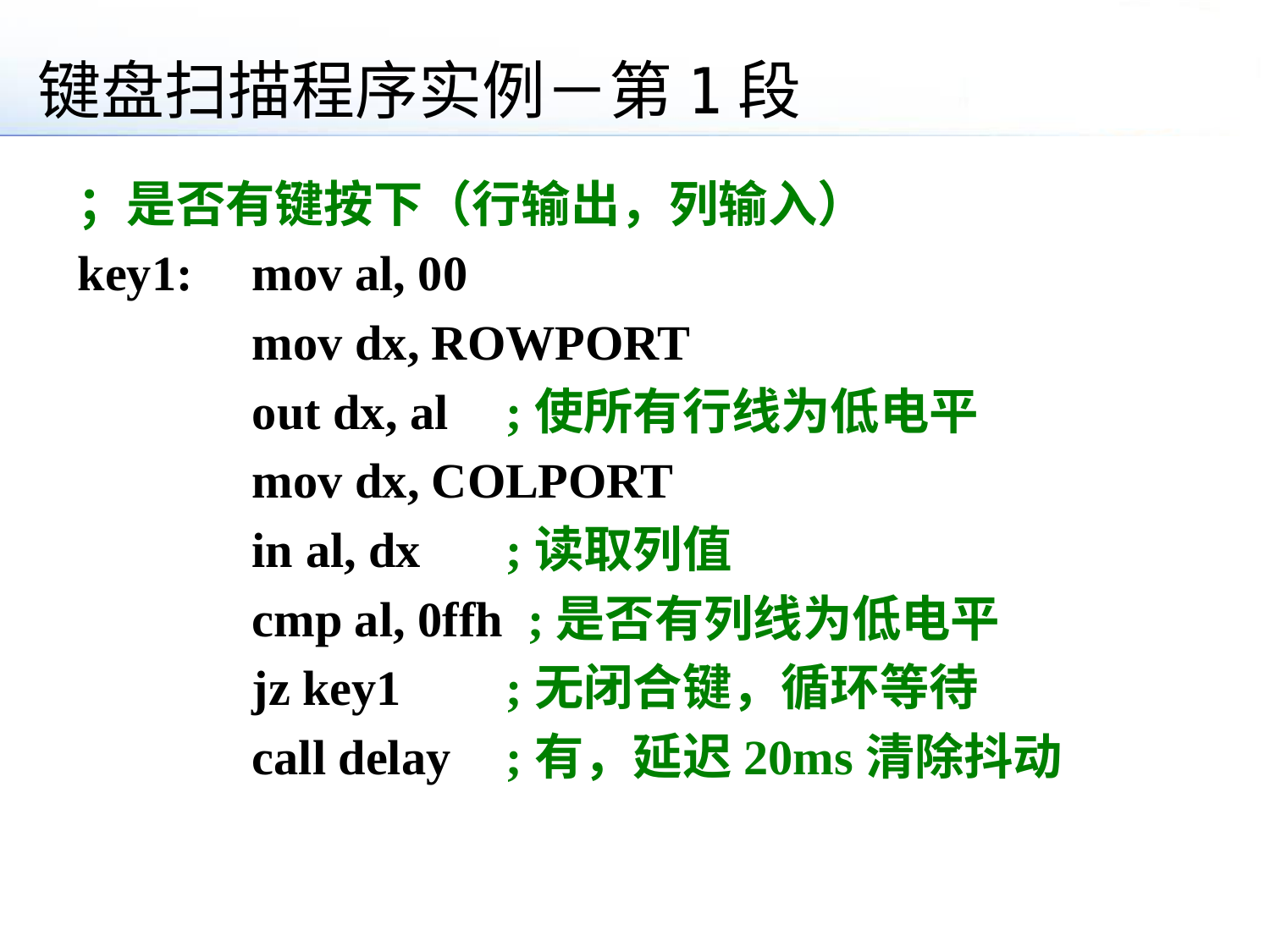

键盘扫描程序实例－第1段
；是否有键按下（行输出，列输入）
key1:	mov al, 00
		mov dx, ROWPORT
		out dx, al	;使所有行线为低电平
  		mov dx, COLPORT
	 	in al, dx	;读取列值
		cmp al, 0ffh  ;是否有列线为低电平
		jz key1	;无闭合键，循环等待
		call delay	;有，延迟20ms清除抖动